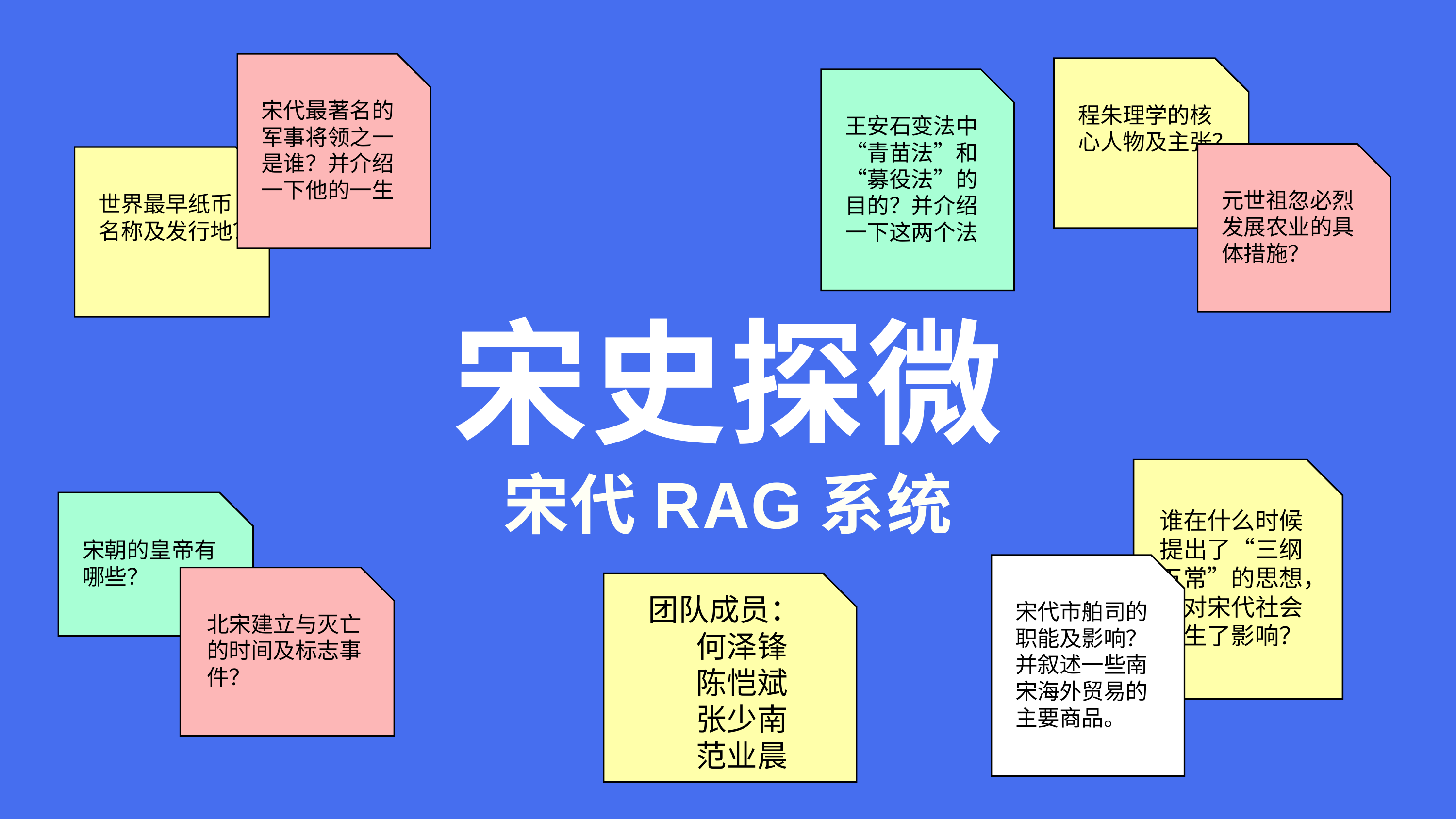

宋代最著名的军事将领之一是谁？并介绍一下他的一生

程朱理学的核心人物及主张？

王安石变法中“青苗法”和“募役法”的目的？并介绍一下这两个法

元世祖忽必烈发展农业的具体措施？

世界最早纸币名称及发行地？
宋史探微

谁在什么时候提出了“三纲五常”的思想，并对宋代社会产生了影响？
宋代RAG系统

宋朝的皇帝有哪些？

宋代市舶司的职能及影响？并叙述一些南宋海外贸易的主要商品。

北宋建立与灭亡的时间及标志事件？

团队成员：
      何泽锋
      陈恺斌
      张少南
      范业晨